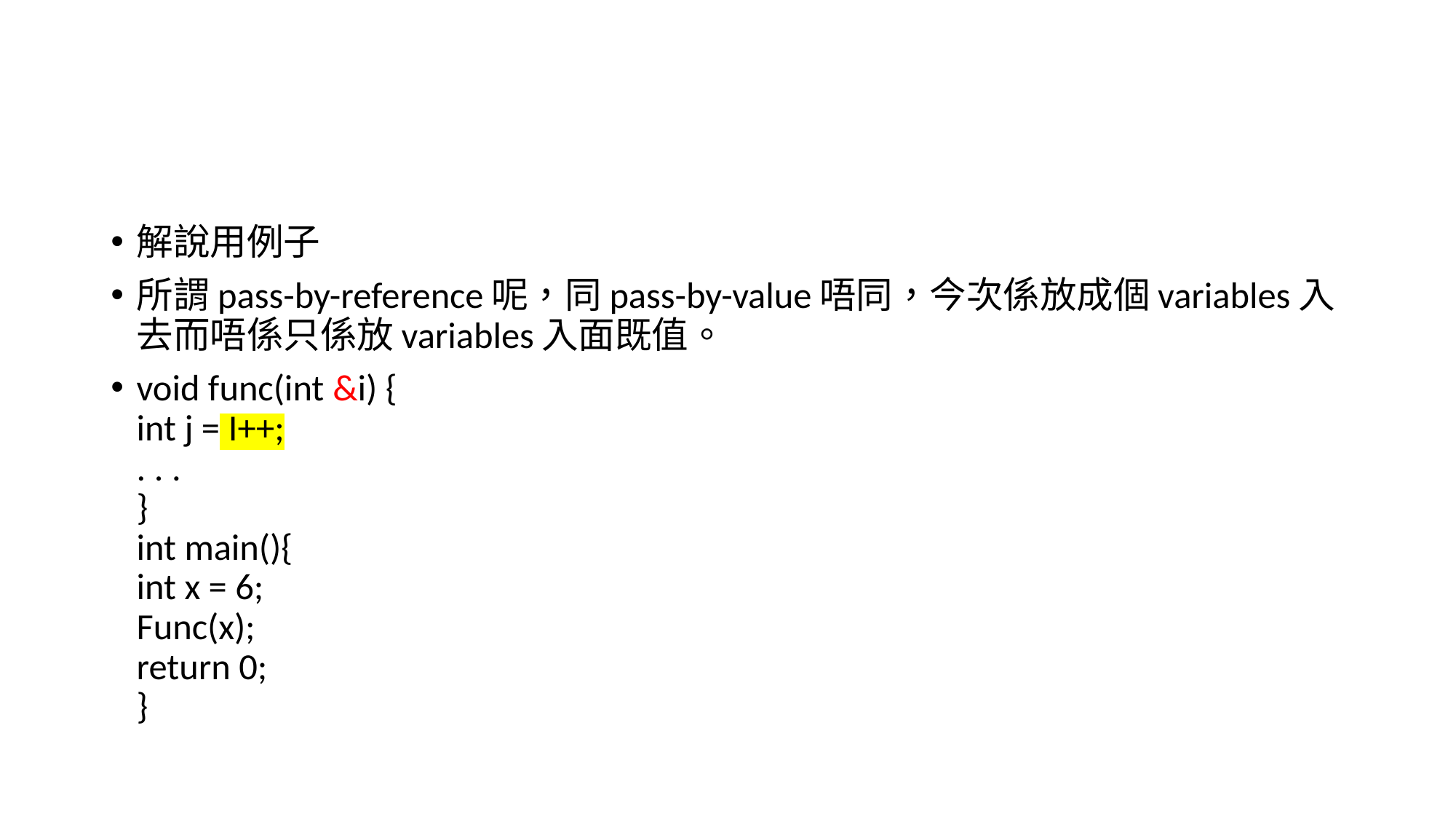

#
解說用例子
所謂pass-by-reference呢，同pass-by-value唔同，今次係放成個variables入去而唔係只係放variables入面既值。
void func(int &i) {
int j = I++;
. . .
}
int main(){
int x = 6;
Func(x);
return 0;
}